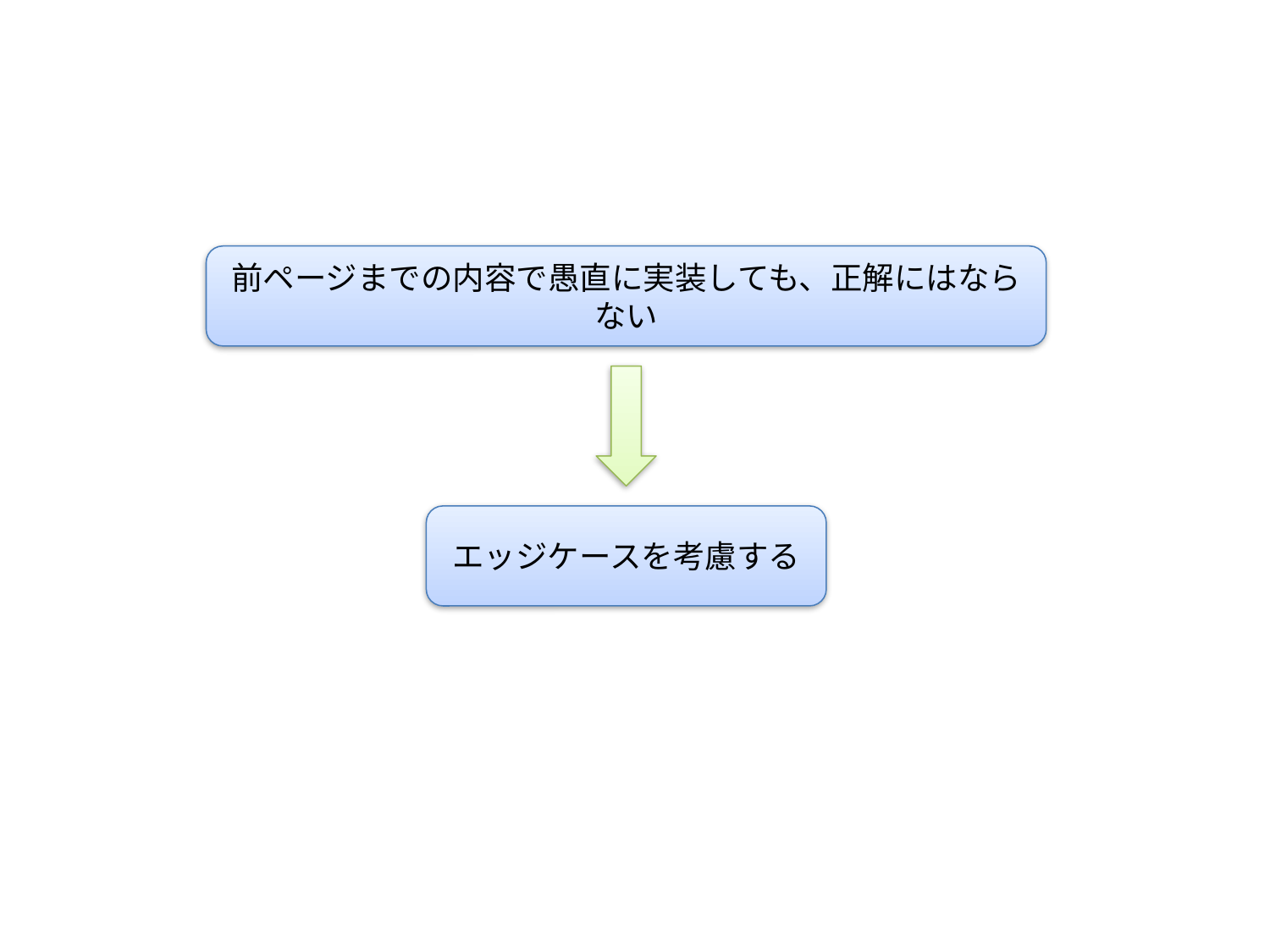

前ページまでの内容で愚直に実装しても、正解にはならない

エッジケースを考慮する